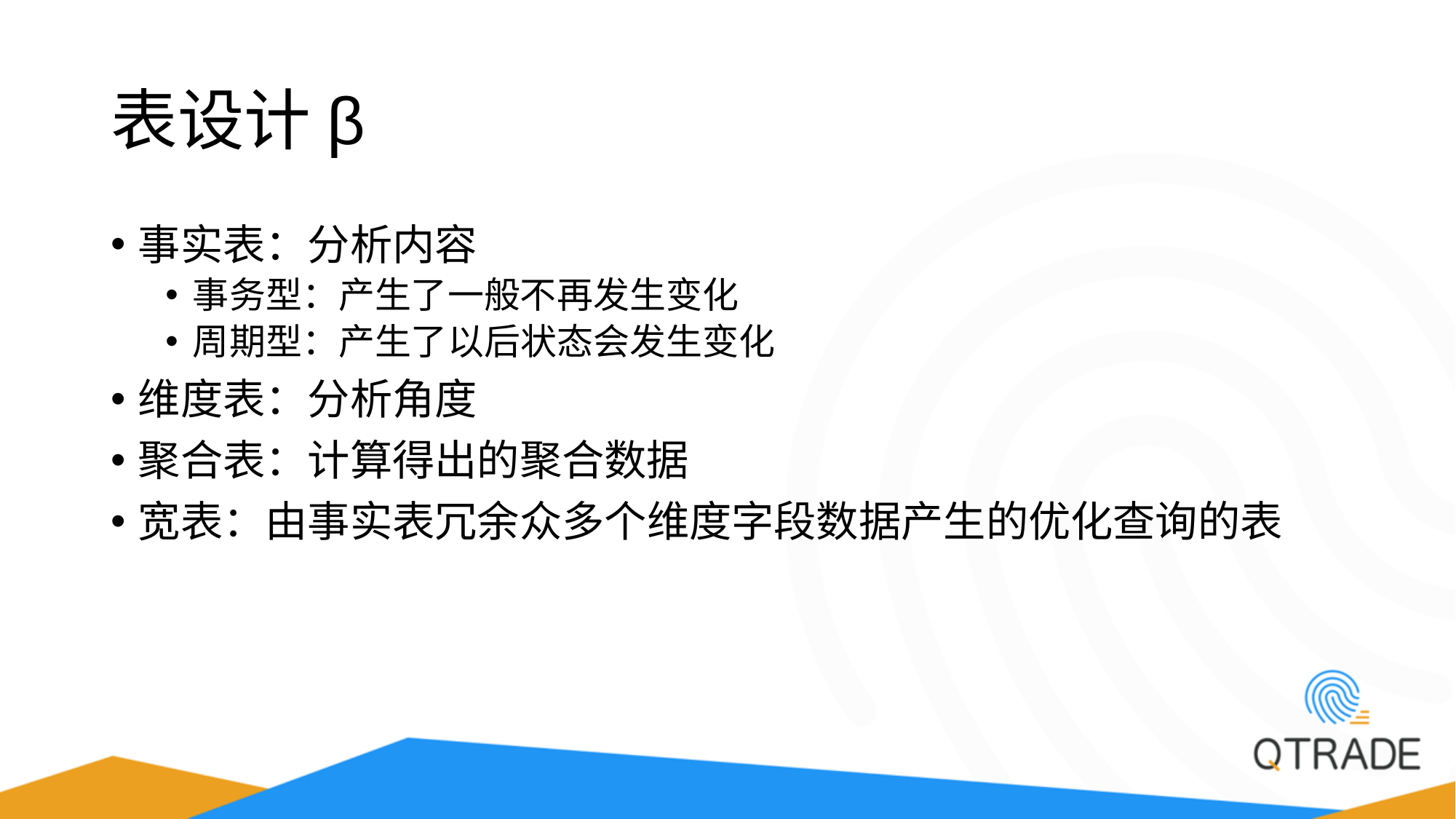

# 表设计β
事实表：分析内容
事务型：产生了一般不再发生变化
周期型：产生了以后状态会发生变化
维度表：分析角度
聚合表：计算得出的聚合数据
宽表：由事实表冗余众多个维度字段数据产生的优化查询的表